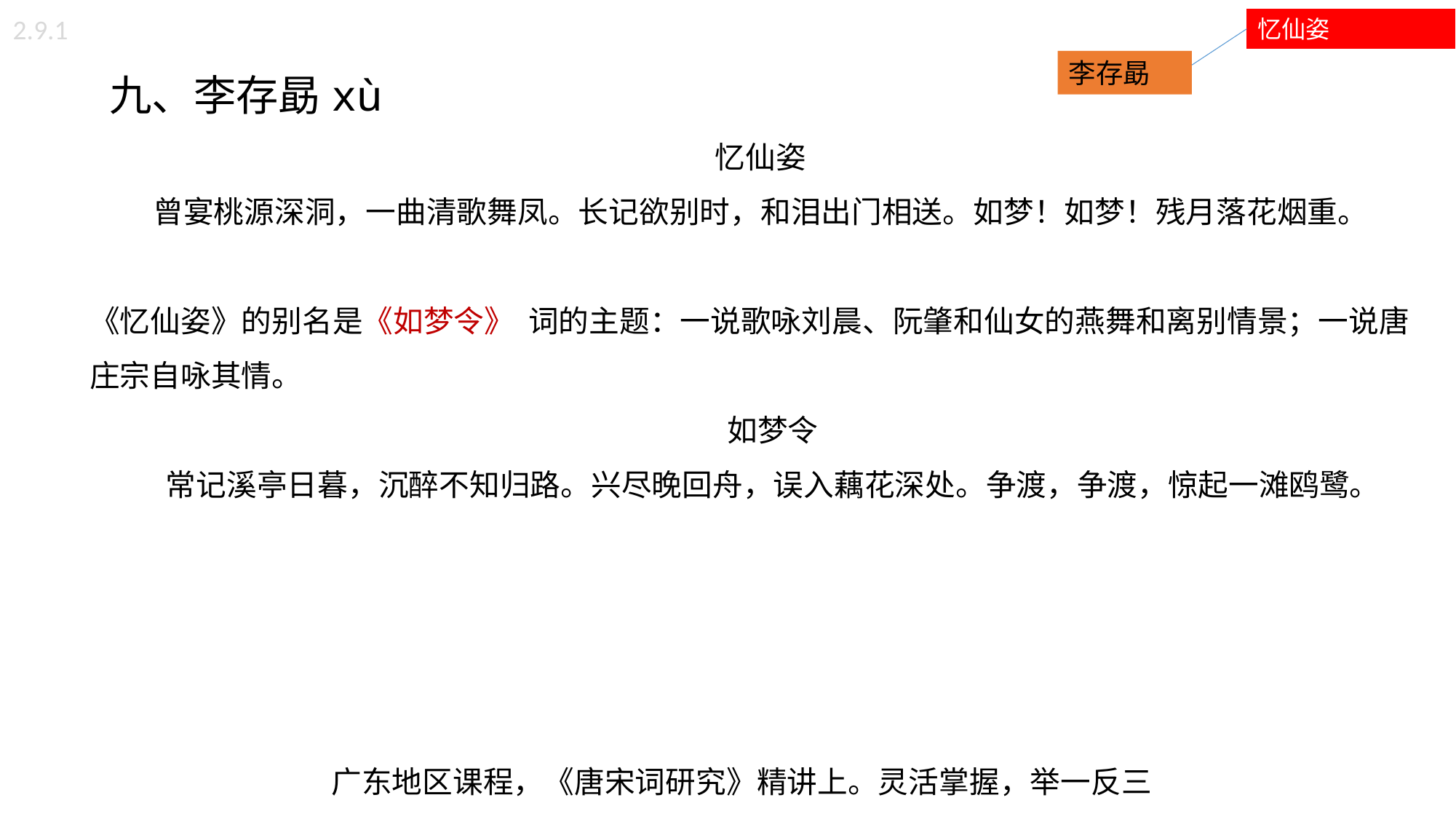

2.9.1
忆仙姿
 九、李存勗xù
忆仙姿
曾宴桃源深洞，一曲清歌舞凤。长记欲别时，和泪出门相送。如梦！如梦！残月落花烟重。

《忆仙姿》的别名是《如梦令》  词的主题：一说歌咏刘晨、阮肇和仙女的燕舞和离别情景；一说唐庄宗自咏其情。
如梦令
常记溪亭日暮，沉醉不知归路。兴尽晚回舟，误入藕花深处。争渡，争渡，惊起一滩鸥鹭。
李存勗
广东地区课程，《唐宋词研究》精讲上。灵活掌握，举一反三